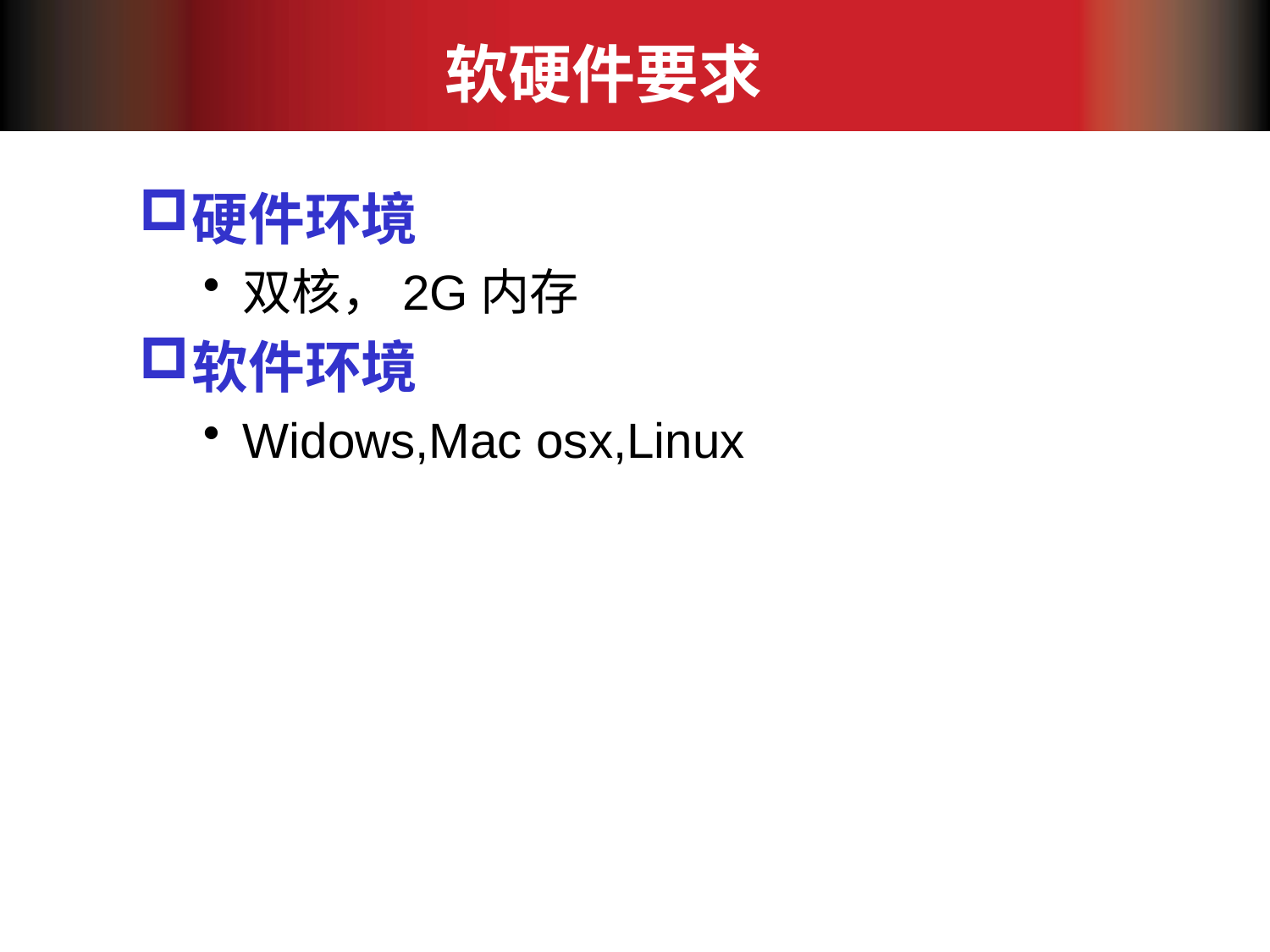

# 软硬件要求
硬件环境
双核，2G内存
软件环境
Widows,Mac osx,Linux